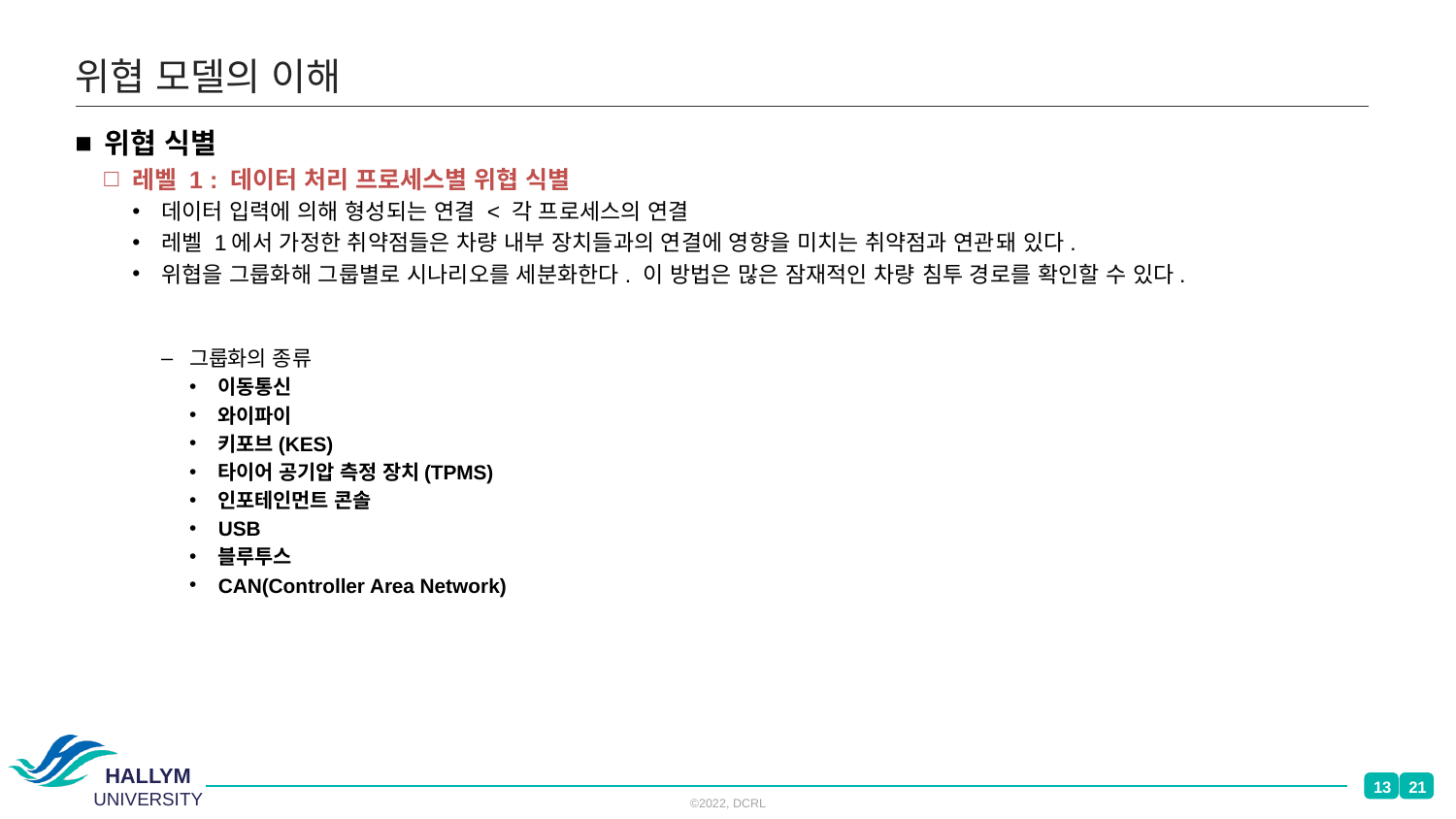

# 위협 모델의 이해
위협 식별
레벨 1 : 데이터 처리 프로세스별 위협 식별
데이터 입력에 의해 형성되는 연결 < 각 프로세스의 연결
레벨 1에서 가정한 취약점들은 차량 내부 장치들과의 연결에 영향을 미치는 취약점과 연관돼 있다.
위협을 그룹화해 그룹별로 시나리오를 세분화한다. 이 방법은 많은 잠재적인 차량 침투 경로를 확인할 수 있다.

그룹화의 종류
이동통신
와이파이
키포브(KES)
타이어 공기압 측정 장치(TPMS)
인포테인먼트 콘솔
USB
블루투스
CAN(Controller Area Network)